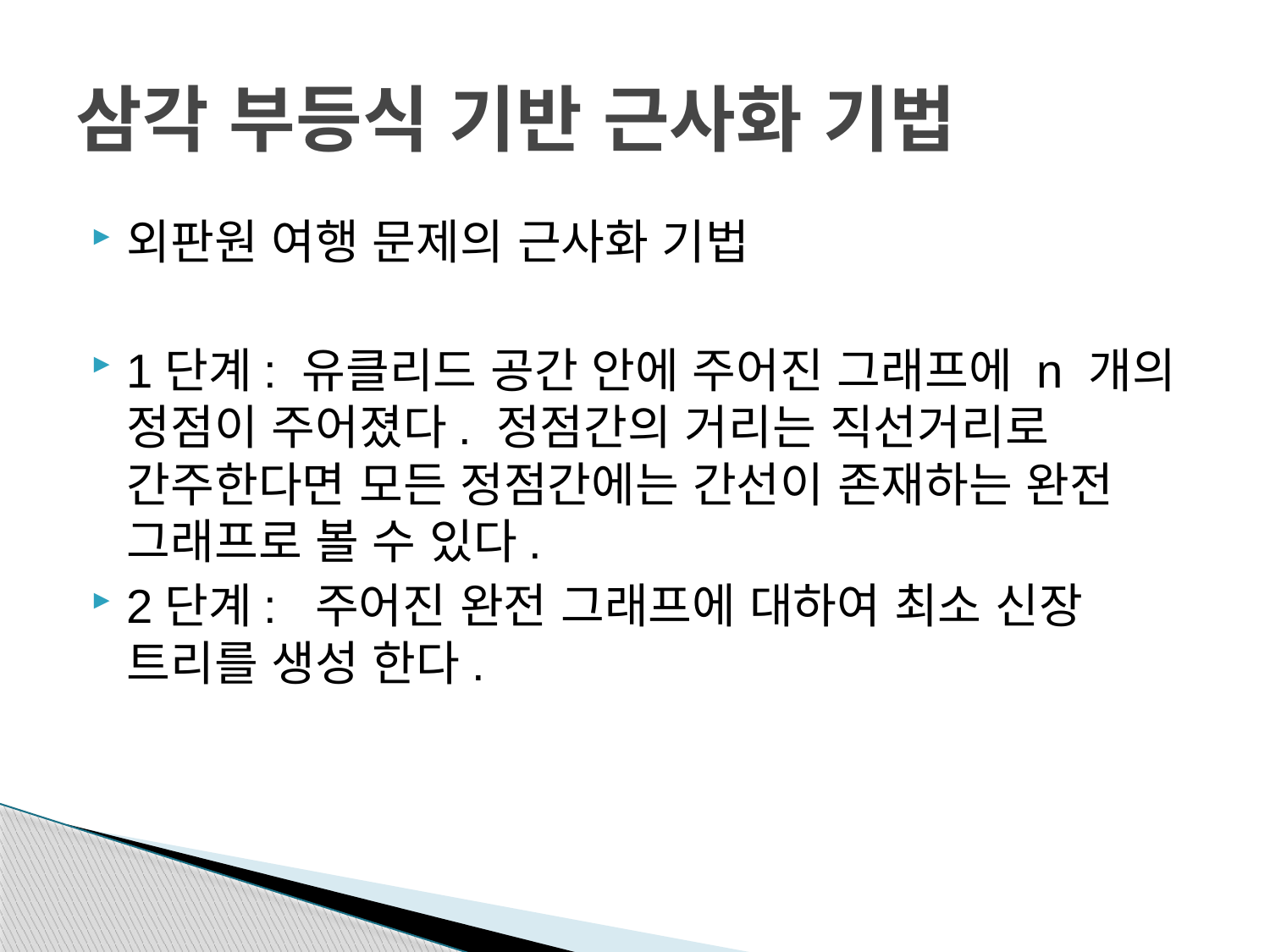

# 삼각 부등식 기반 근사화 기법
외판원 여행 문제의 근사화 기법

1단계: 유클리드 공간 안에 주어진 그래프에 n 개의 정점이 주어졌다. 정점간의 거리는 직선거리로 간주한다면 모든 정점간에는 간선이 존재하는 완전 그래프로 볼 수 있다.
2단계:  주어진 완전 그래프에 대하여 최소 신장 트리를 생성 한다.